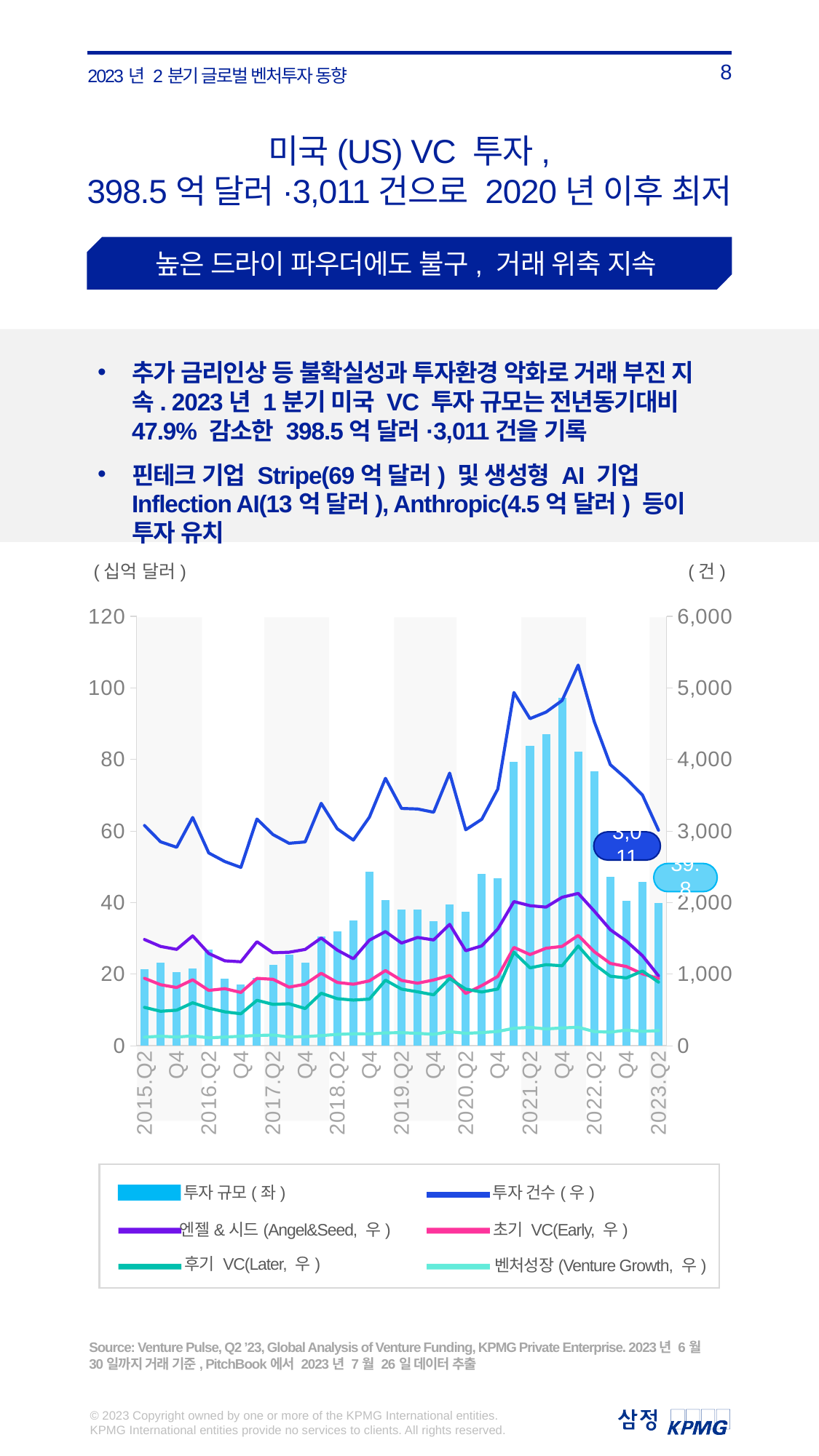

미국(US) VC 투자,
398.5억 달러·3,011건으로 2020년 이후 최저
높은 드라이 파우더에도 불구, 거래 위축 지속

추가 금리인상 등 불확실성과 투자환경 악화로 거래 부진 지속. 2023년 1분기 미국 VC 투자 규모는 전년동기대비 47.9% 감소한 398.5억 달러·3,011건을 기록
핀테크 기업 Stripe(69억 달러) 및 생성형 AI 기업 Inflection AI(13억 달러), Anthropic(4.5억 달러) 등이 투자 유치
(십억 달러)
(건)

### Chart

| Category | 투자 규모(좌) | 투자 건수(우) | 앤젤&시드(Angel&Seed, 우) | 초기 VC(Early, 우) | 후기 VC (Later, 우) | 벤처성장(Venture Growth, 우) |
|---|---|---|---|---|---|---|
| 2015.Q2 | 21.457917735031998 | 3077.0 | 1483.0 | 941.0 | 535.0 | 118.0 |
| Q3 | 23.233908493949 | 2849.0 | 1386.0 | 851.0 | 480.0 | 132.0 |
| Q4 | 20.493889926218 | 2772.0 | 1345.0 | 812.0 | 495.0 | 120.0 |
| Q1 | 21.494010001238998 | 3189.0 | 1534.0 | 920.0 | 599.0 | 136.0 |
| 2016.Q2 | 26.850499312265 | 2693.0 | 1288.0 | 772.0 | 524.0 | 109.0 |
| Q3 | 18.676451724312 | 2573.0 | 1185.0 | 796.0 | 472.0 | 120.0 |
| Q4 | 17.170118343195 | 2491.0 | 1172.0 | 743.0 | 445.0 | 131.0 |
| Q1 | 18.925658958951 | 3167.0 | 1452.0 | 940.0 | 633.0 | 142.0 |
| 2017.Q2 | 22.627675979723 | 2950.0 | 1298.0 | 927.0 | 577.0 | 148.0 |
| Q3 | 25.437309157667002 | 2828.0 | 1305.0 | 817.0 | 585.0 | 121.0 |
| Q4 | 23.273452374268 | 2847.0 | 1344.0 | 859.0 | 518.0 | 126.0 |
| Q1 | 30.461538251272998 | 3387.0 | 1504.0 | 1011.0 | 732.0 | 140.0 |
| 2018.Q2 | 32.029170656871 | 3031.0 | 1335.0 | 883.0 | 656.0 | 157.0 |
| Q3 | 35.023904331402996 | 2873.0 | 1214.0 | 858.0 | 636.0 | 165.0 |
| Q4 | 48.55505316459 | 3193.0 | 1474.0 | 905.0 | 650.0 | 164.0 |
| Q1 | 40.677806867223 | 3736.0 | 1594.0 | 1049.0 | 915.0 | 178.0 |
| 2019.Q2 | 38.120203043727 | 3315.0 | 1433.0 | 911.0 | 790.0 | 181.0 |
| Q3 | 38.103673943323 | 3308.0 | 1512.0 | 872.0 | 752.0 | 172.0 |
| Q4 | 34.783935806701 | 3262.0 | 1477.0 | 917.0 | 710.0 | 158.0 |
| Q1 | 39.451972549849 | 3809.0 | 1695.0 | 981.0 | 938.0 | 195.0 |
| 2020.Q2 | 37.456944680419 | 3017.0 | 1326.0 | 729.0 | 790.0 | 172.0 |
| Q3 | 47.981982013663995 | 3164.0 | 1394.0 | 839.0 | 749.0 | 182.0 |
| Q4 | 46.787361326555995 | 3587.0 | 1631.0 | 967.0 | 791.0 | 198.0 |
| Q1 | 79.341590795572 | 4935.0 | 2014.0 | 1373.0 | 1305.0 | 243.0 |
| 2021.Q2 | 83.811353572657 | 4570.0 | 1956.0 | 1272.0 | 1087.0 | 255.0 |
| Q3 | 87.12995472646601 | 4661.0 | 1936.0 | 1361.0 | 1131.0 | 233.0 |
| Q4 | 97.1754306845 | 4824.0 | 2074.0 | 1387.0 | 1116.0 | 247.0 |
| Q1 | 82.189533546921 | 5318.0 | 2128.0 | 1540.0 | 1393.0 | 257.0 |
| 2022.Q2 | 76.60437500864299 | 4529.0 | 1881.0 | 1313.0 | 1139.0 | 196.0 |
| Q3 | 47.150693999112995 | 3927.0 | 1620.0 | 1149.0 | 970.0 | 188.0 |
| Q4 | 40.581678984257 | 3730.0 | 1461.0 | 1106.0 | 946.0 | 217.0 |
| Q1 | 45.795833294630995 | 3503.0 | 1257.0 | 1004.0 | 1043.0 | 199.0 |
| 2023.Q2 | 39.846167833306 | 3011.0 | 976.0 | 938.0 | 887.0 | 210.0 |

3,011
39.8

투자 규모(좌)

엔젤&시드(Angel&Seed, 우)
후기 VC(Later, 우)
투자 건수(우)

초기 VC(Early, 우)
벤처성장(Venture Growth, 우)
Source: Venture Pulse, Q2 ’23, Global Analysis of Venture Funding, KPMG Private Enterprise. 2023년 6월 30일까지 거래 기준, PitchBook에서 2023년 7월 26일 데이터 추출